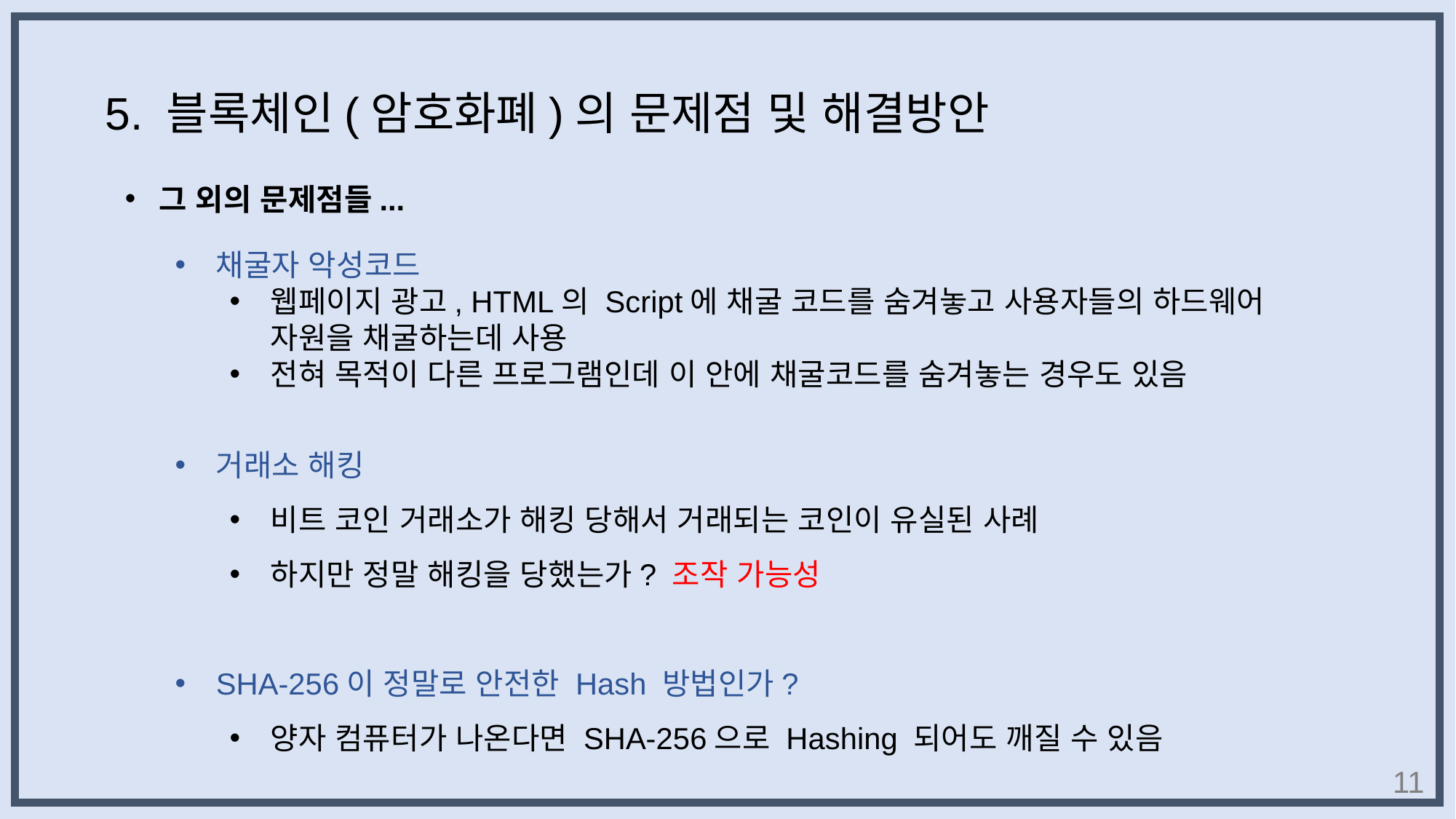

5. 블록체인(암호화폐)의 문제점 및 해결방안
그 외의 문제점들...
채굴자 악성코드
웹페이지 광고, HTML의 Script에 채굴 코드를 숨겨놓고 사용자들의 하드웨어 자원을 채굴하는데 사용
전혀 목적이 다른 프로그램인데 이 안에 채굴코드를 숨겨놓는 경우도 있음

거래소 해킹
비트 코인 거래소가 해킹 당해서 거래되는 코인이 유실된 사례
하지만 정말 해킹을 당했는가? 조작 가능성

SHA-256이 정말로 안전한 Hash 방법인가?
양자 컴퓨터가 나온다면 SHA-256으로 Hashing 되어도 깨질 수 있음
11